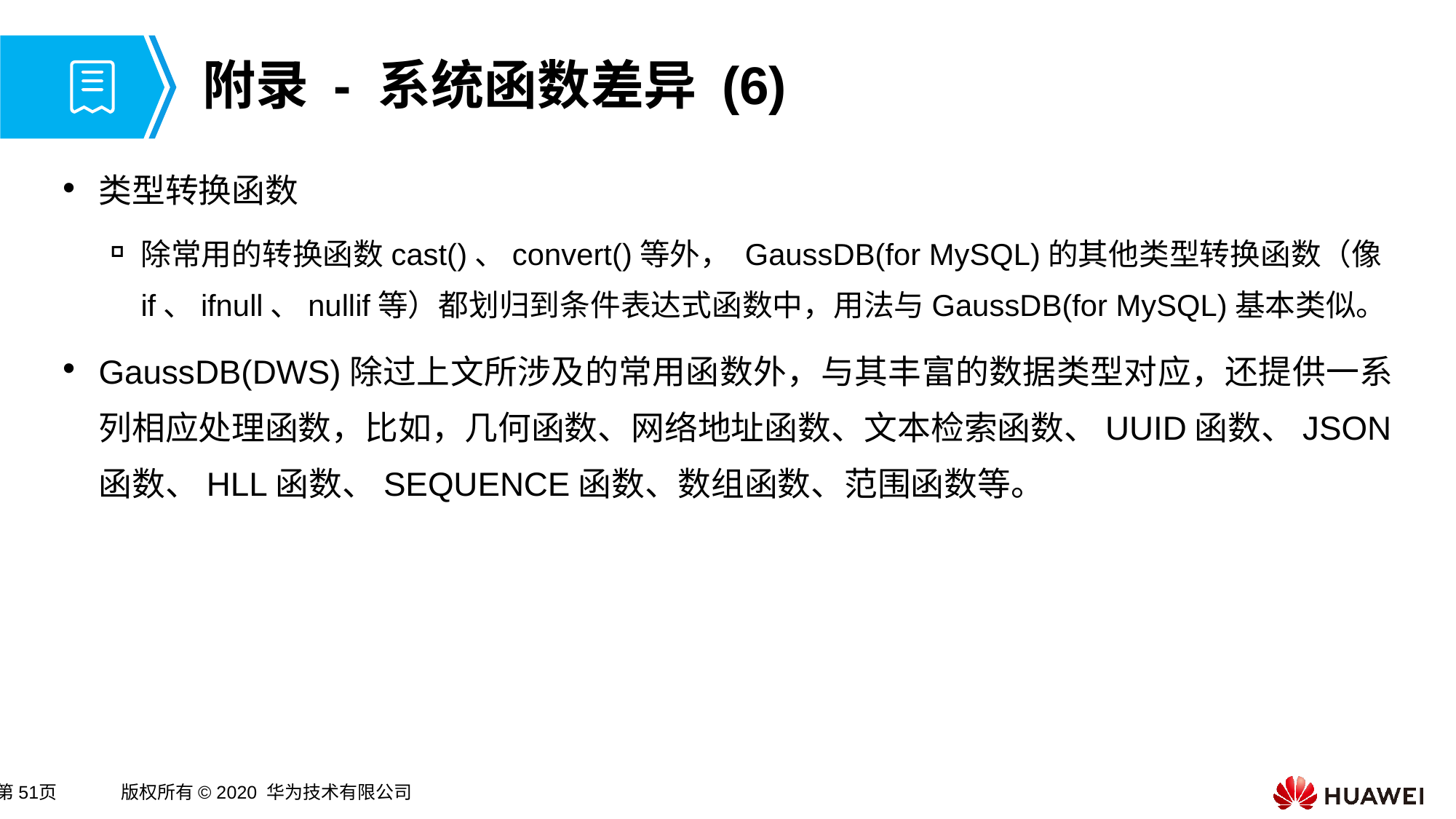

# 附录 - 系统函数差异 (6)
类型转换函数
除常用的转换函数cast()、convert()等外， GaussDB(for MySQL)的其他类型转换函数（像if、ifnull、nullif等）都划归到条件表达式函数中，用法与GaussDB(for MySQL)基本类似。
GaussDB(DWS)除过上文所涉及的常用函数外，与其丰富的数据类型对应，还提供一系列相应处理函数，比如，几何函数、网络地址函数、文本检索函数、UUID函数、JSON函数、HLL函数、SEQUENCE函数、数组函数、范围函数等。